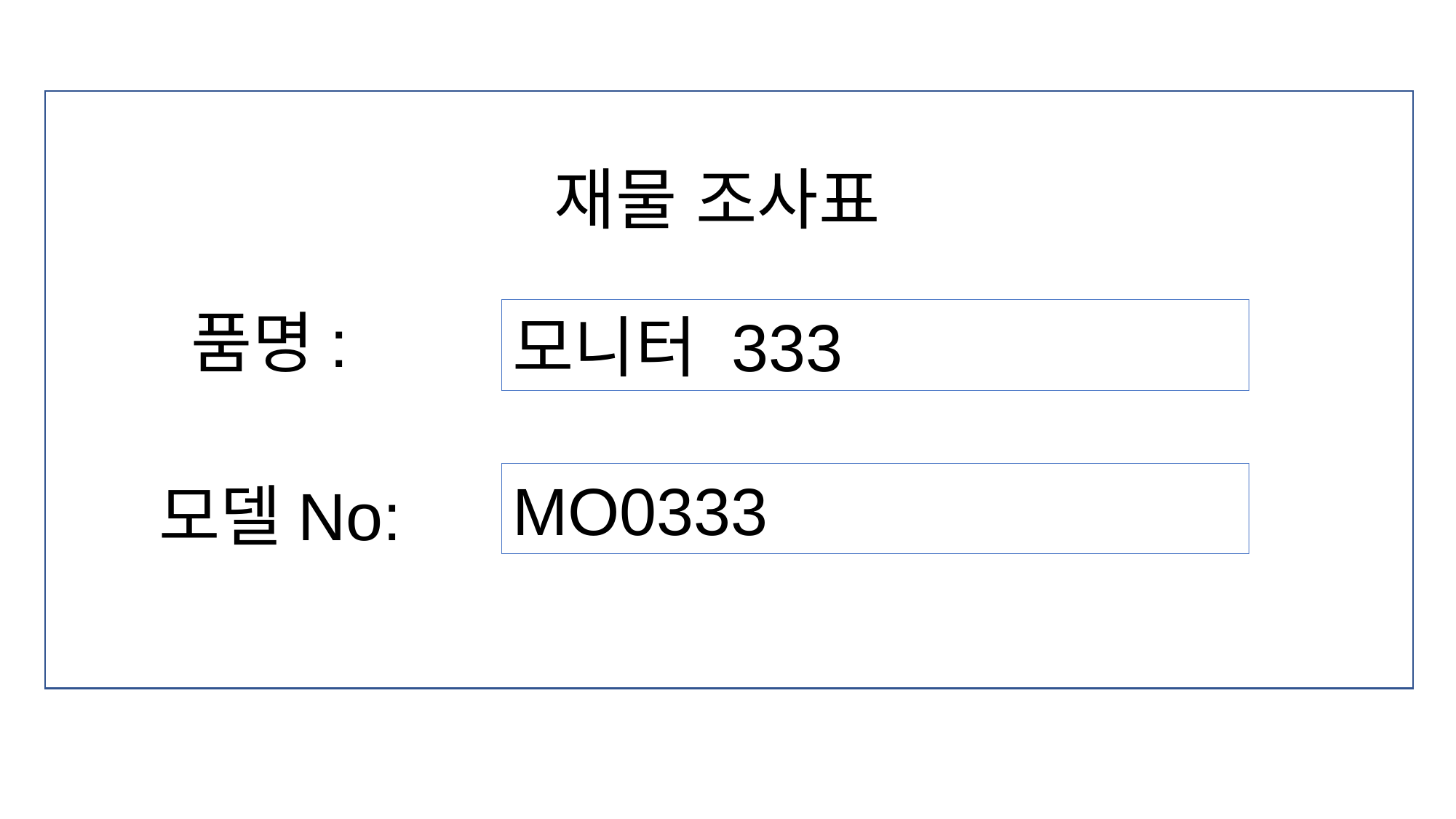

재물 조사표
품명:
모니터 333
MO0333
모델No: